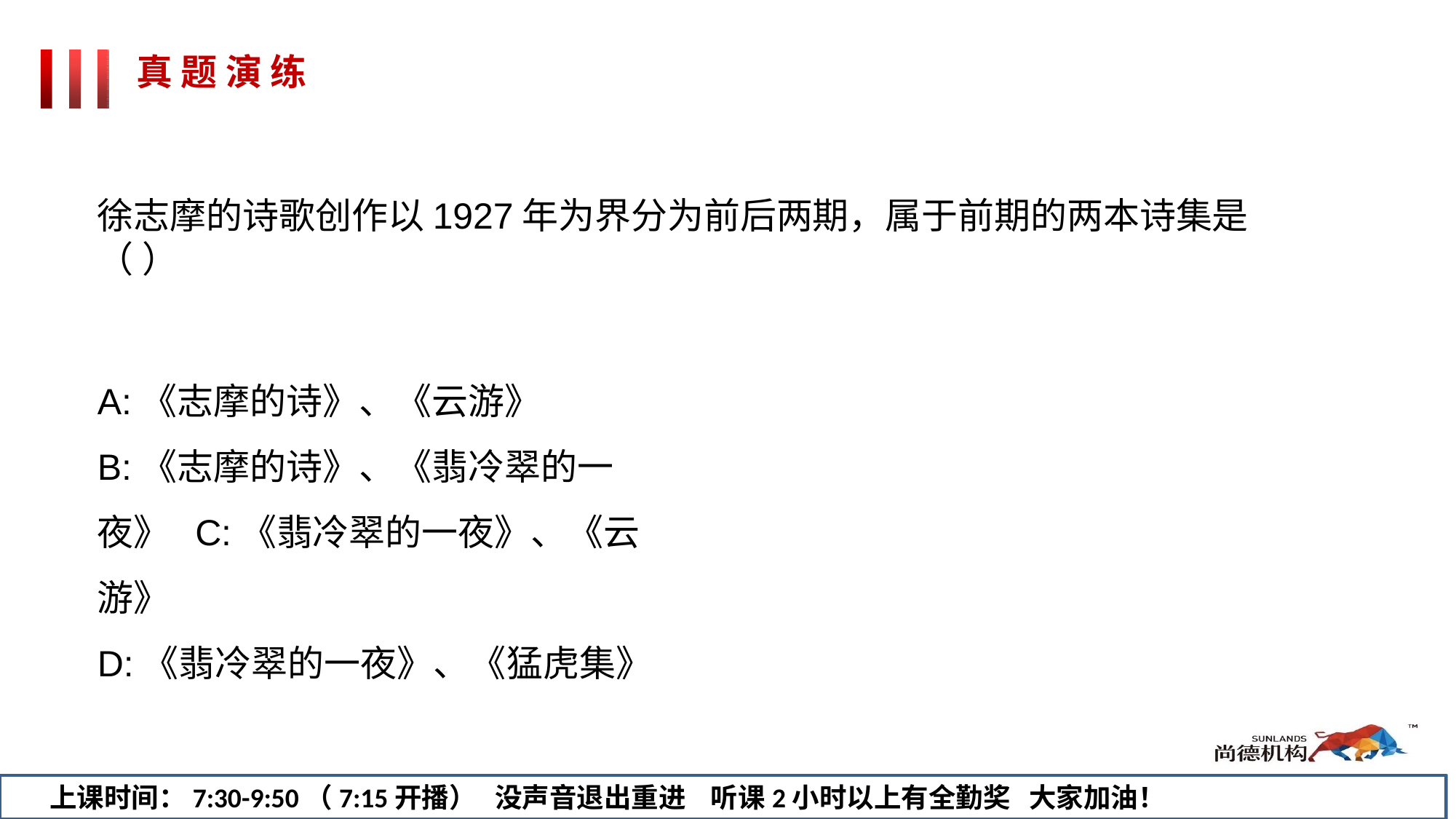

# 真 题 演 练

徐志摩的诗歌创作以1927年为界分为前后两期，属于前期的两本诗集是（ ）
A:《志摩的诗》、《云游》
B:《志摩的诗》、《翡冷翠的一夜》  C:《翡冷翠的一夜》、《云游》
D:《翡冷翠的一夜》、《猛虎集》